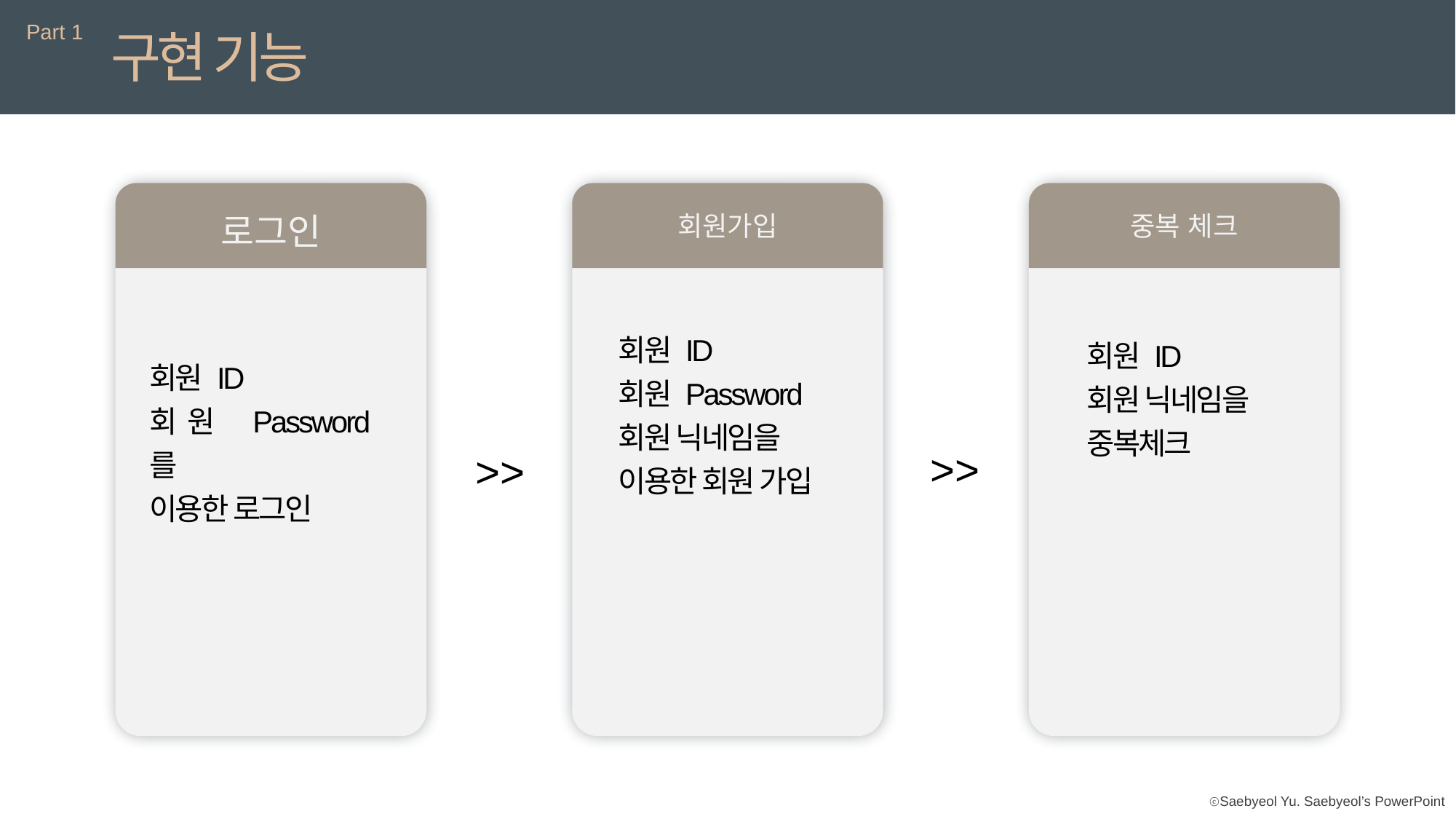

Part 1
구현 기능

로그인
회원가입
중복 체크
회원 ID
회원 Password
회원 닉네임을
이용한 회원 가입
회원 ID
회원 닉네임을
중복체크
회원 ID
회원 Password 를
이용한 로그인
>>
>>